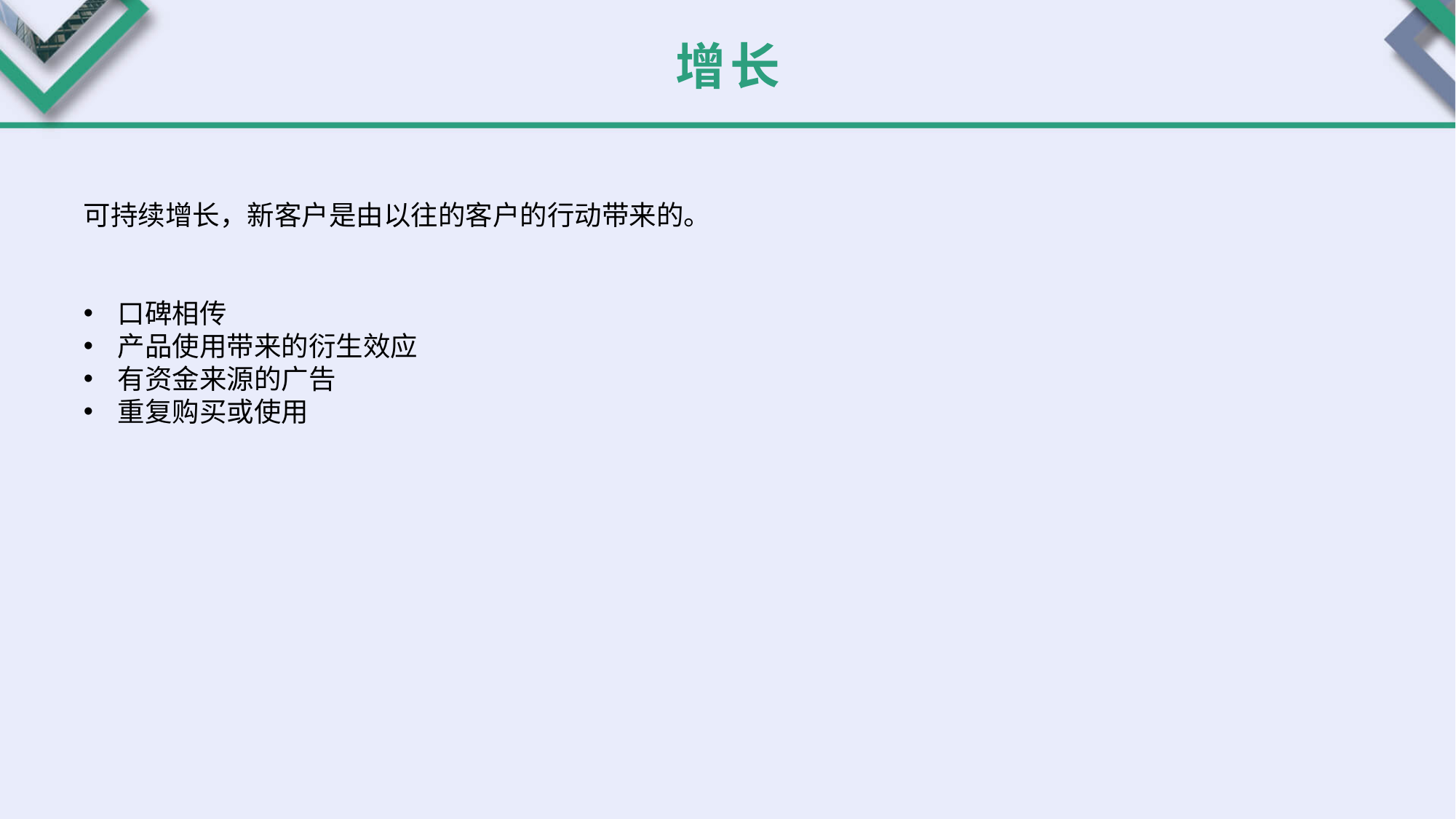

增长
可持续增长，新客户是由以往的客户的行动带来的。

口碑相传
产品使用带来的衍生效应
有资金来源的广告
重复购买或使用